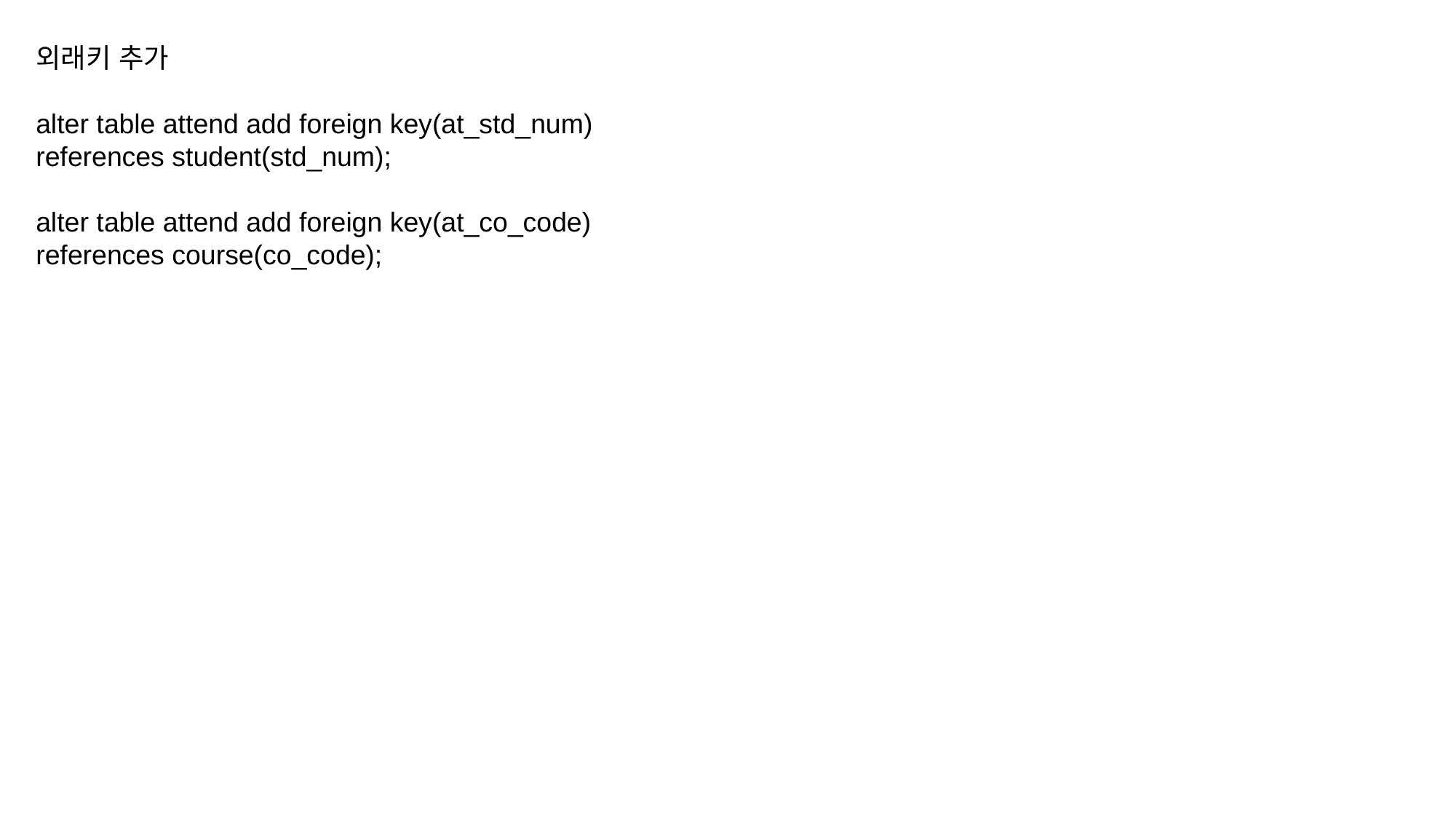

외래키 추가

alter table attend add foreign key(at_std_num)
references student(std_num);

alter table attend add foreign key(at_co_code)
references course(co_code);